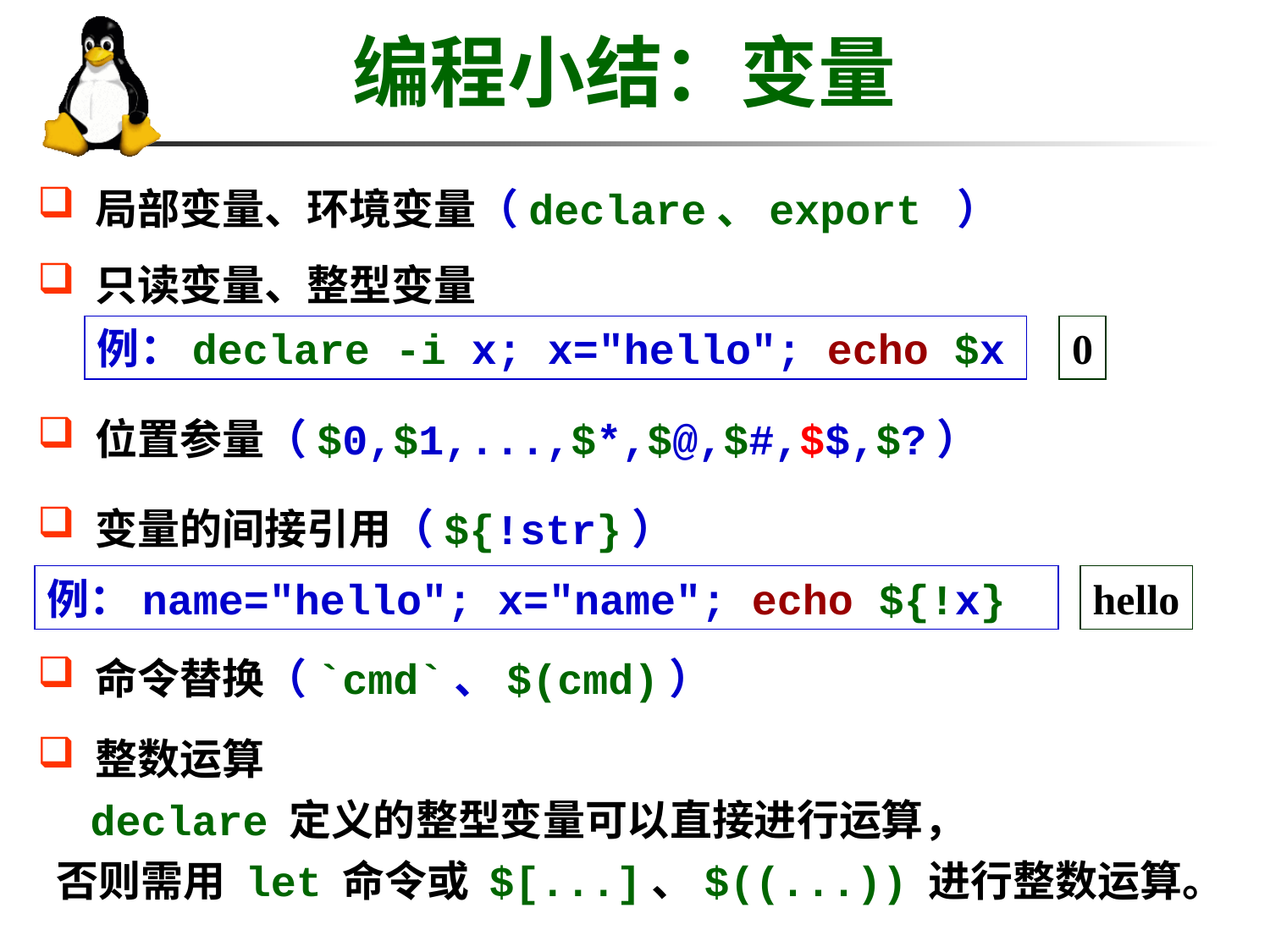

# 编程小结：变量
 局部变量、环境变量（declare、export ）
 只读变量、整型变量
例：declare -i x; x="hello"; echo $x
0
 位置参量（$0,$1,...,$*,$@,$#,$$,$?）
 变量的间接引用（${!str}）
例：name="hello"; x="name"; echo ${!x}
hello
 命令替换（`cmd`、$(cmd)）
 整数运算
     declare 定义的整型变量可以直接进行运算，
  否则需用 let 命令或 $[...]、$((...)) 进行整数运算。